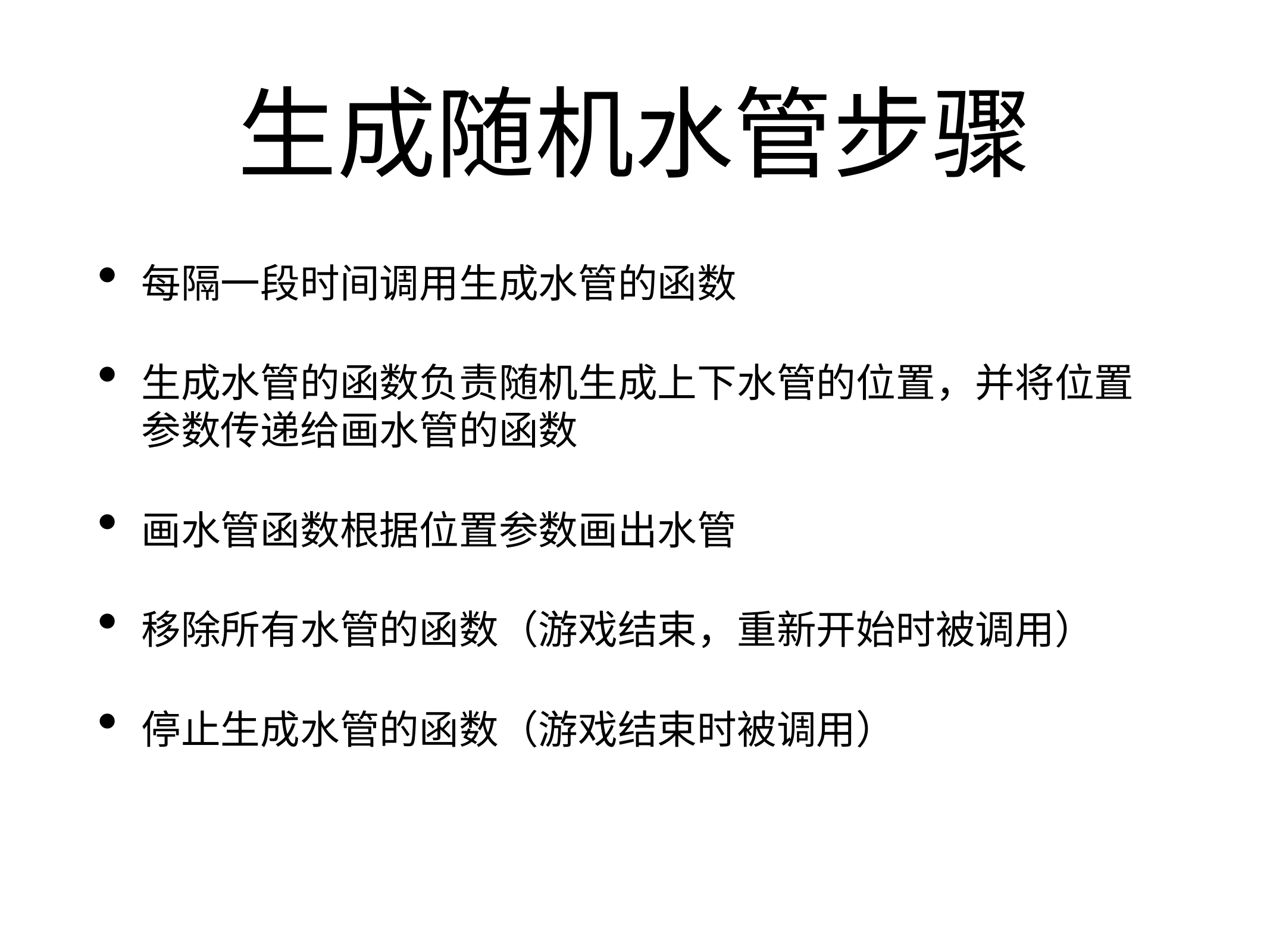

# 生成随机水管步骤
每隔一段时间调用生成水管的函数
生成水管的函数负责随机生成上下水管的位置，并将位置参数传递给画水管的函数
画水管函数根据位置参数画出水管
移除所有水管的函数（游戏结束，重新开始时被调用）
停止生成水管的函数（游戏结束时被调用）